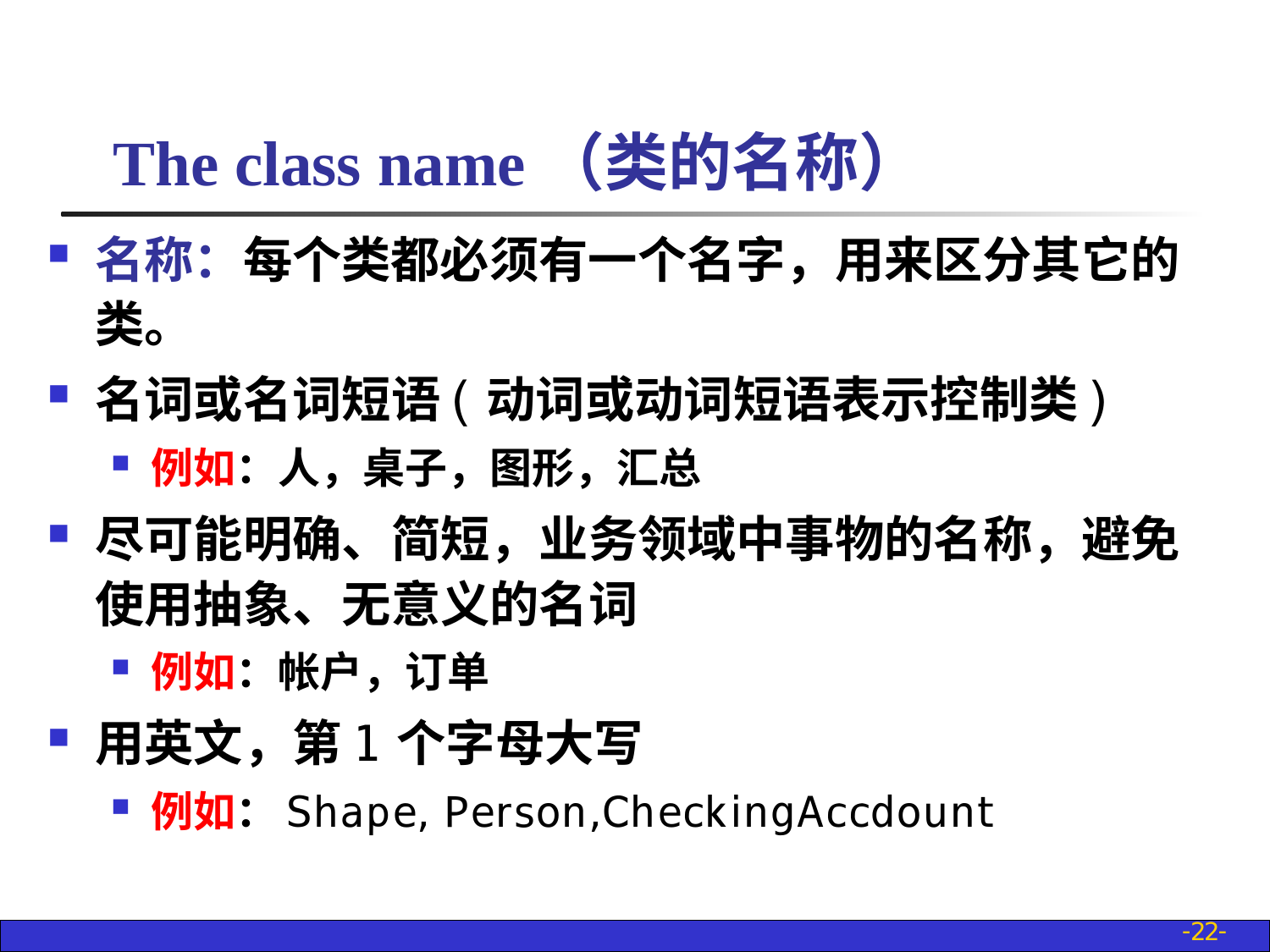

The class name（类的名称）
名称：每个类都必须有一个名字，用来区分其它的类。
名词或名词短语(动词或动词短语表示控制类)
例如：人，桌子，图形，汇总
尽可能明确、简短，业务领域中事物的名称，避免使用抽象、无意义的名词
例如：帐户，订单
用英文，第1个字母大写
例如：Shape, Person,CheckingAccdount
-22-